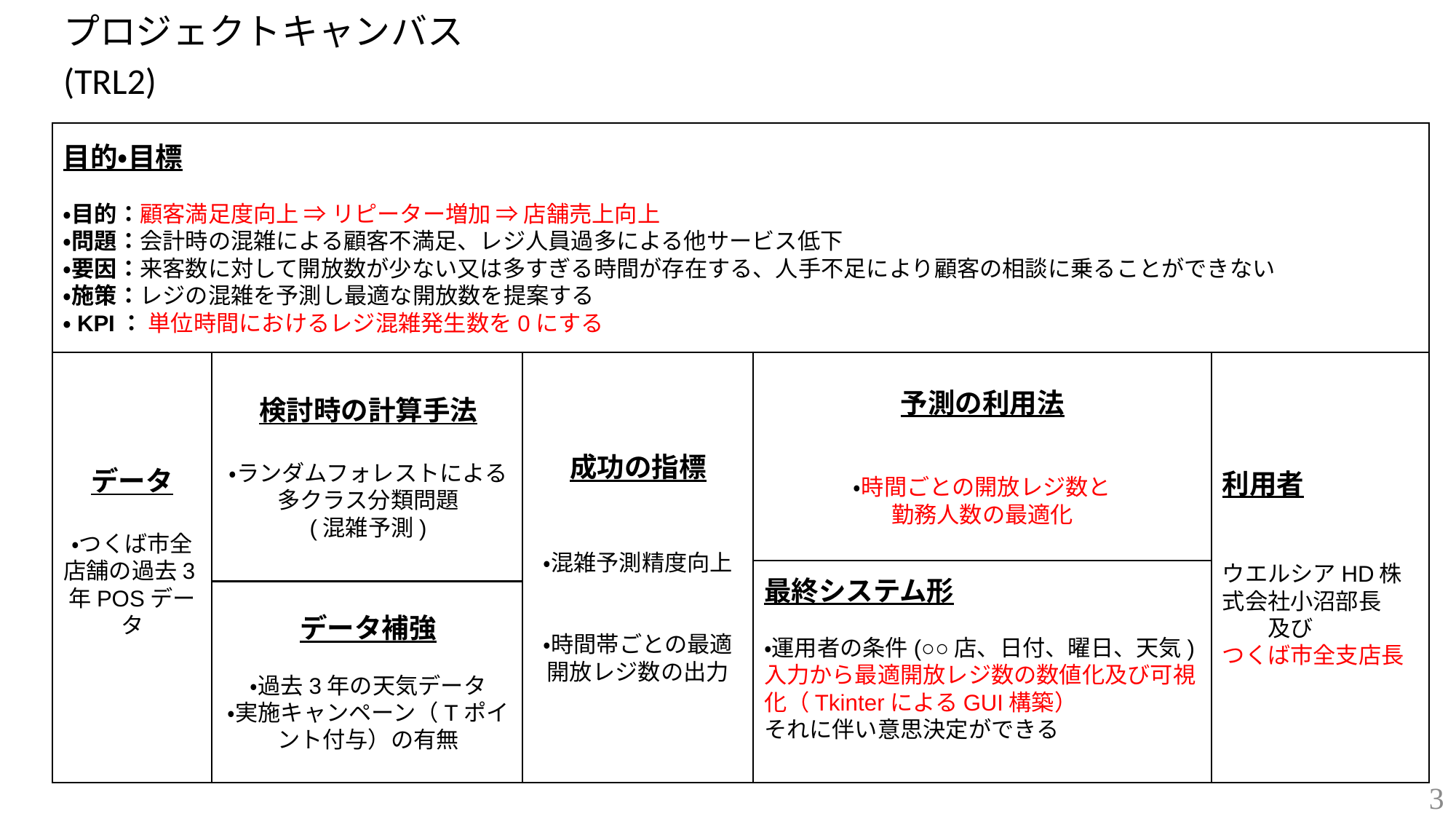

# プロジェクトキャンバス(TRL2)
目的・目標

・目的：顧客満足度向上 ⇒ リピーター増加 ⇒ 店舗売上向上
・問題：会計時の混雑による顧客不満足、レジ人員過多による他サービス低下
・要因：来客数に対して開放数が少ない又は多すぎる時間が存在する、人手不足により顧客の相談に乗ることができない
・施策：レジの混雑を予測し最適な開放数を提案する
・KPI： 単位時間におけるレジ混雑発生数を0にする
データ

・つくば市全店舗の過去3年POSデータ

利用者

ウエルシアHD株式会社小沼部長
　　及び
つくば市全支店長
検討時の計算手法

・ランダムフォレストによる多クラス分類問題
(混雑予測)
成功の指標

・混雑予測精度向上

・時間帯ごとの最適開放レジ数の出力
予測の利用法

・時間ごとの開放レジ数と
勤務人数の最適化
最終システム形

・運用者の条件(○○店、日付、曜日、天気)入力から最適開放レジ数の数値化及び可視化（TkinterによるGUI構築）
それに伴い意思決定ができる

データ補強

・過去3年の天気データ
・実施キャンペーン（Tポイント付与）の有無
3